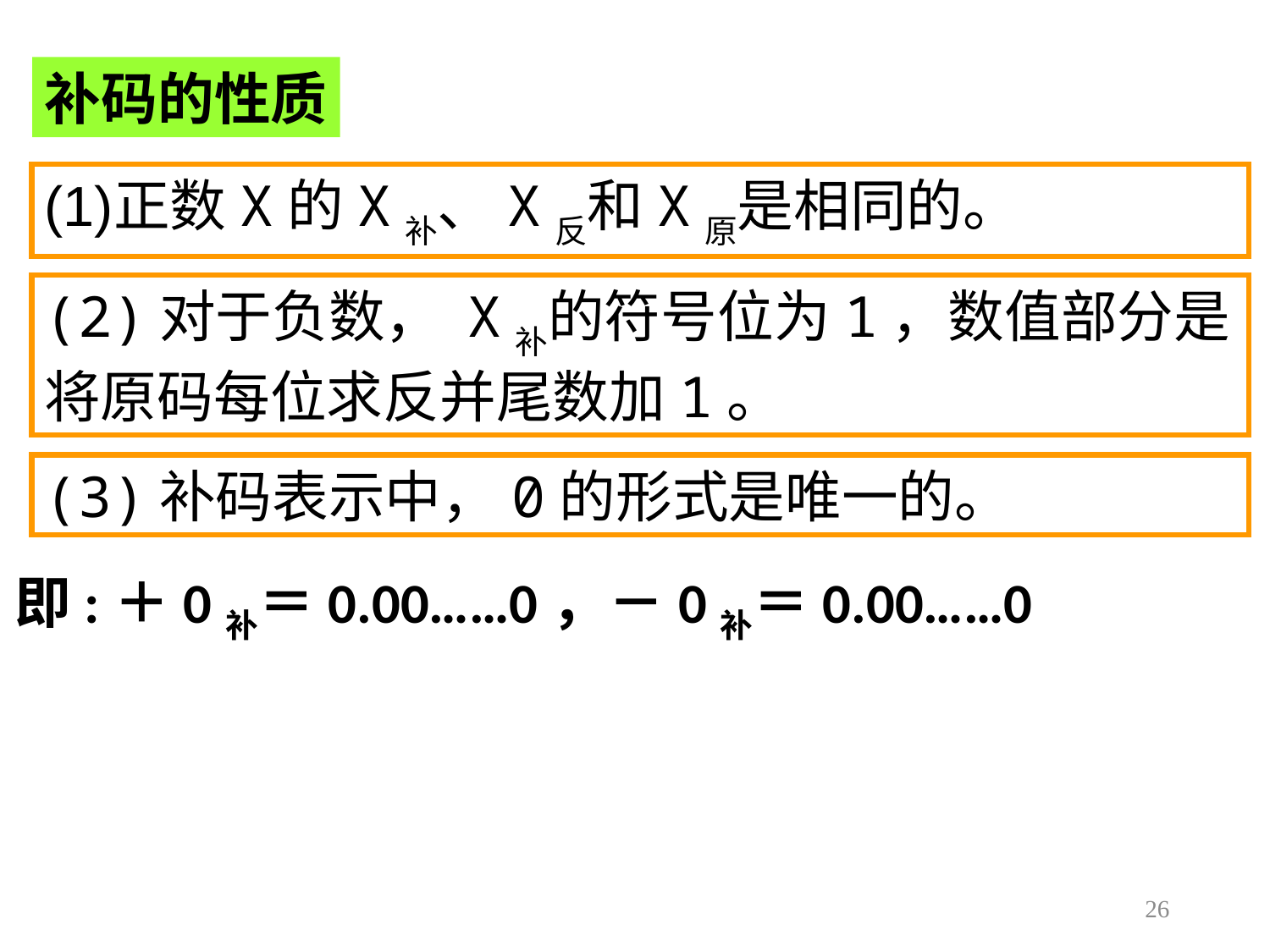

补码的性质
正数X的X补、X反和X原是相同的。
(2)对于负数， X补的符号位为1，数值部分是将原码每位求反并尾数加1。
(3)补码表示中，0的形式是唯一的。
即:＋0补＝0.00……0，－0补＝0.00……0
26